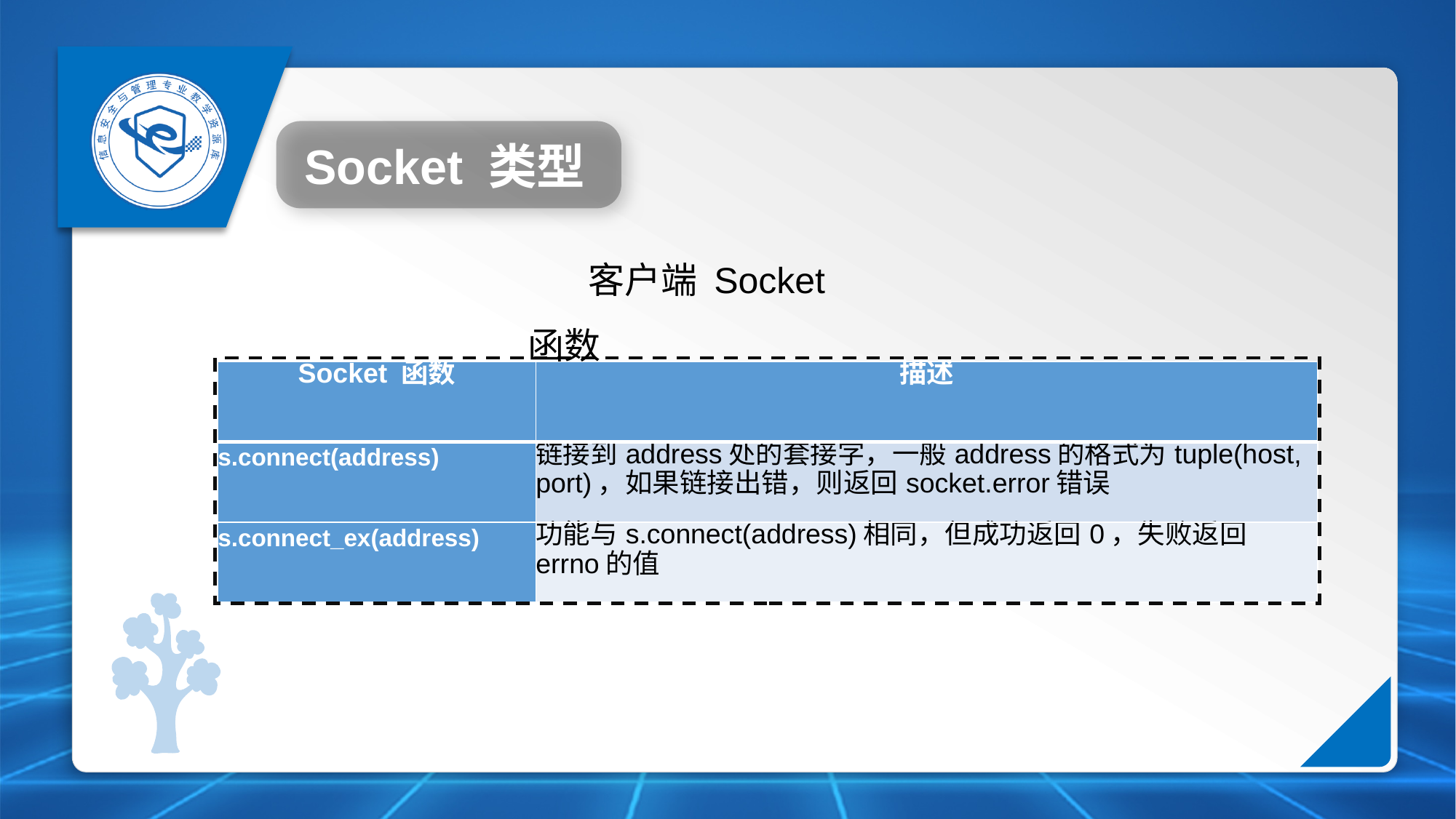

Socket 类型
客户端 Socket 函数

| Socket 函数 | 描述 |
| --- | --- |
| s.connect(address) | 链接到address处的套接字，一般address的格式为tuple(host, port)，如果链接出错，则返回socket.error错误 |
| s.connect\_ex(address) | 功能与s.connect(address)相同，但成功返回0，失败返回errno的值 |